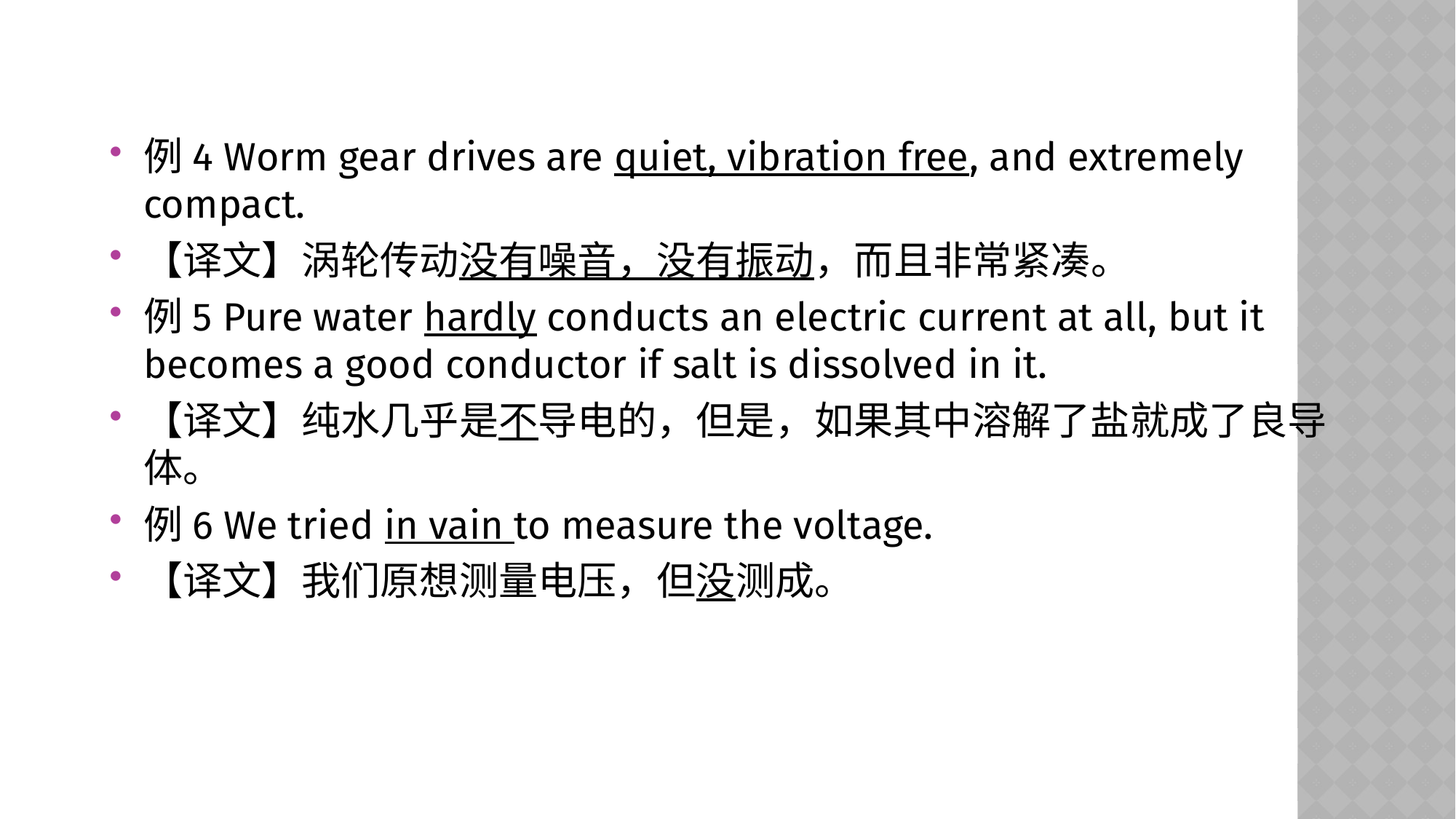

例4 Worm gear drives are quiet, vibration free, and extremely compact.
【译文】涡轮传动没有噪音，没有振动，而且非常紧凑。
例5 Pure water hardly conducts an electric current at all, but it becomes a good conductor if salt is dissolved in it.
【译文】纯水几乎是不导电的，但是，如果其中溶解了盐就成了良导体。
例6 We tried in vain to measure the voltage.
【译文】我们原想测量电压，但没测成。